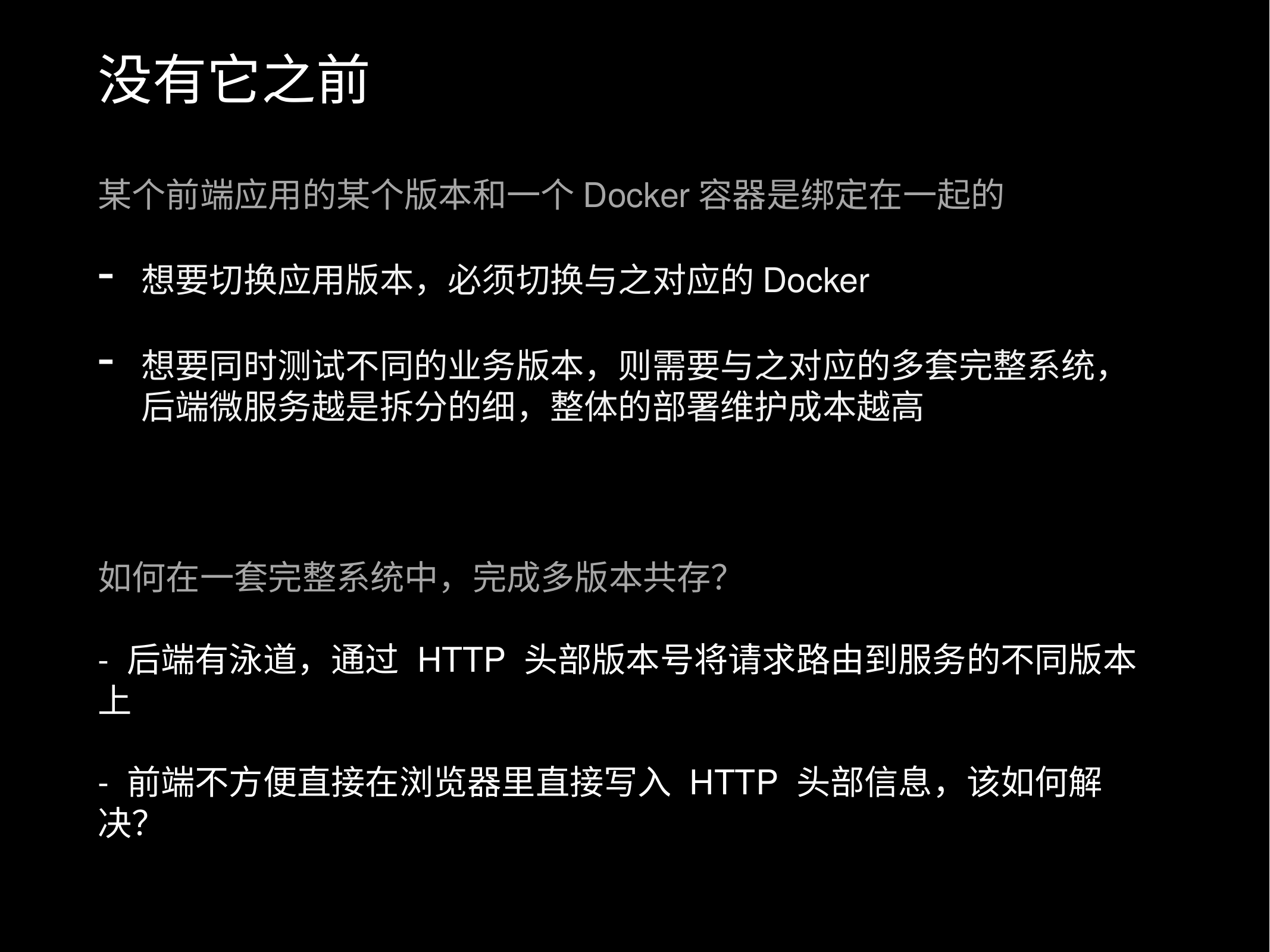

# 没有它之前
某个前端应用的某个版本和一个Docker容器是绑定在一起的
想要切换应用版本，必须切换与之对应的Docker
想要同时测试不同的业务版本，则需要与之对应的多套完整系统，后端微服务越是拆分的细，整体的部署维护成本越高

如何在一套完整系统中，完成多版本共存？
- 后端有泳道，通过 HTTP 头部版本号将请求路由到服务的不同版本上
- 前端不方便直接在浏览器里直接写入 HTTP 头部信息，该如何解决？